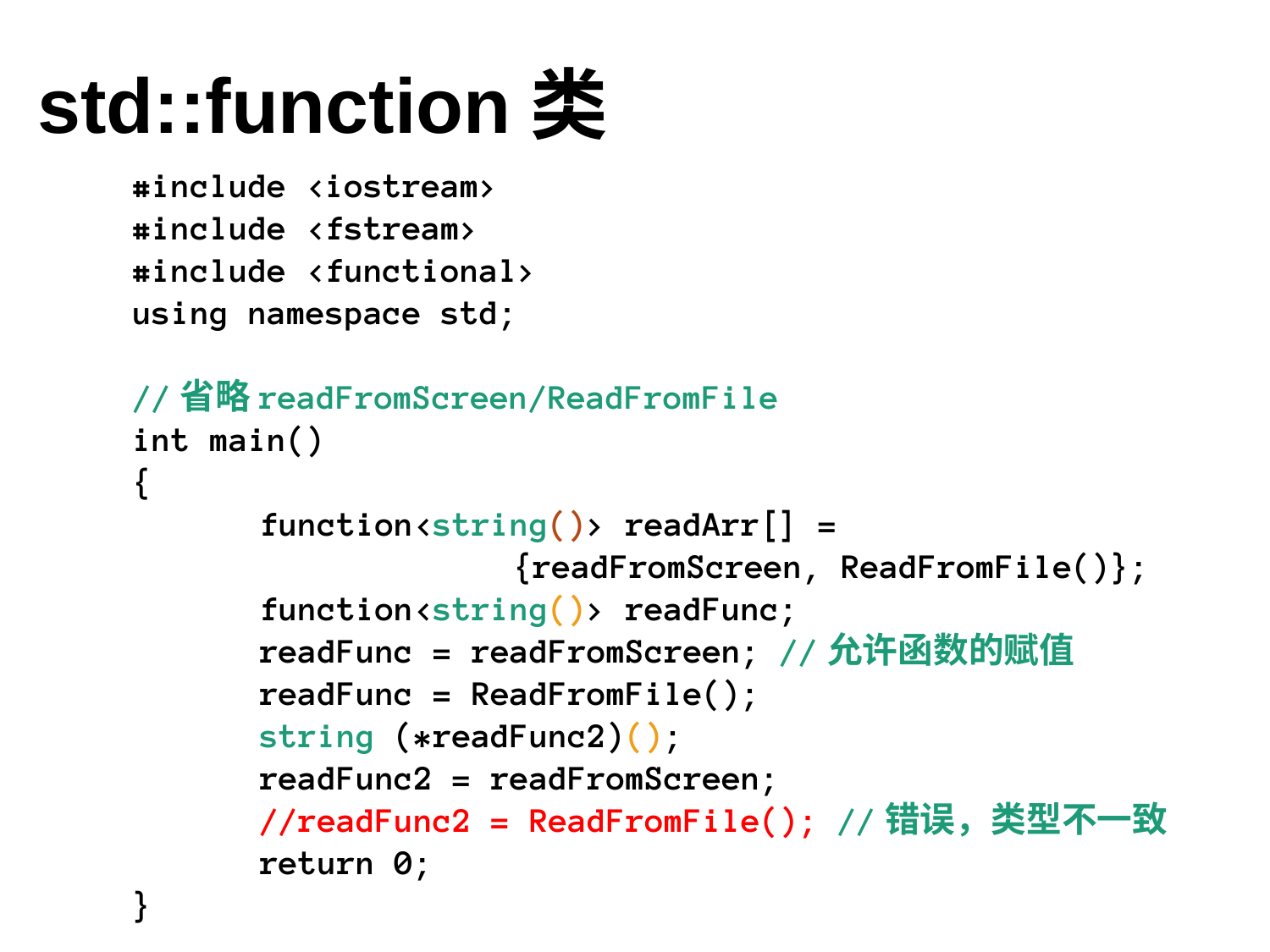

# std::function类
#include <iostream>
#include <fstream>
#include <functional>
using namespace std;

//省略readFromScreen/ReadFromFile
int main()
{
	function<string()> readArr[] =
			{readFromScreen, ReadFromFile()};
	function<string()> readFunc;
	readFunc = readFromScreen; //允许函数的赋值
	readFunc = ReadFromFile();
	string (*readFunc2)();
	readFunc2 = readFromScreen;
	//readFunc2 = ReadFromFile(); //错误，类型不一致
	return 0;
}
30